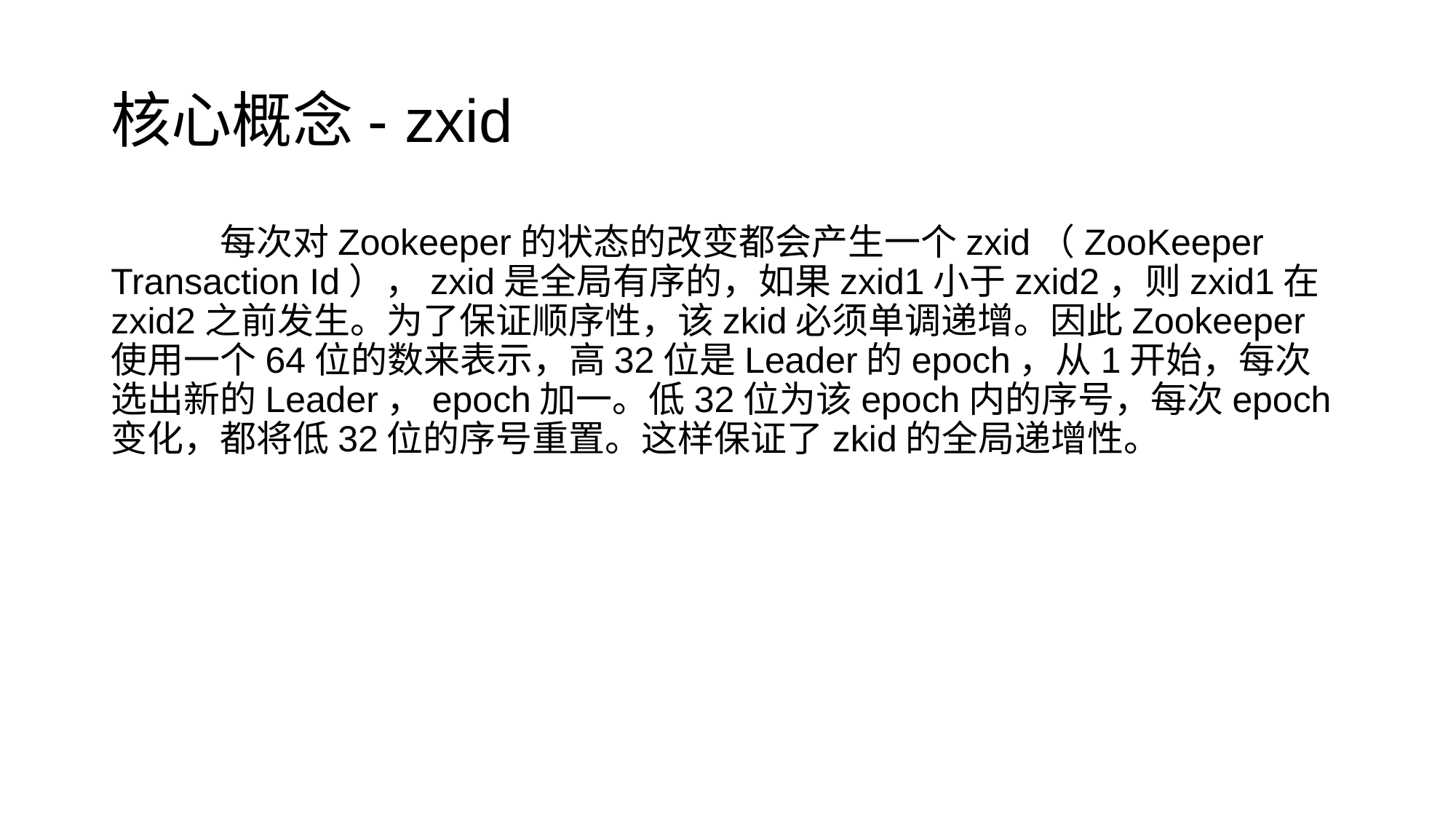

# 核心概念- zxid
	每次对Zookeeper的状态的改变都会产生一个zxid（ZooKeeper Transaction Id），zxid是全局有序的，如果zxid1小于zxid2，则zxid1在zxid2之前发生。为了保证顺序性，该zkid必须单调递增。因此Zookeeper使用一个64位的数来表示，高32位是Leader的epoch，从1开始，每次选出新的Leader，epoch加一。低32位为该epoch内的序号，每次epoch变化，都将低32位的序号重置。这样保证了zkid的全局递增性。